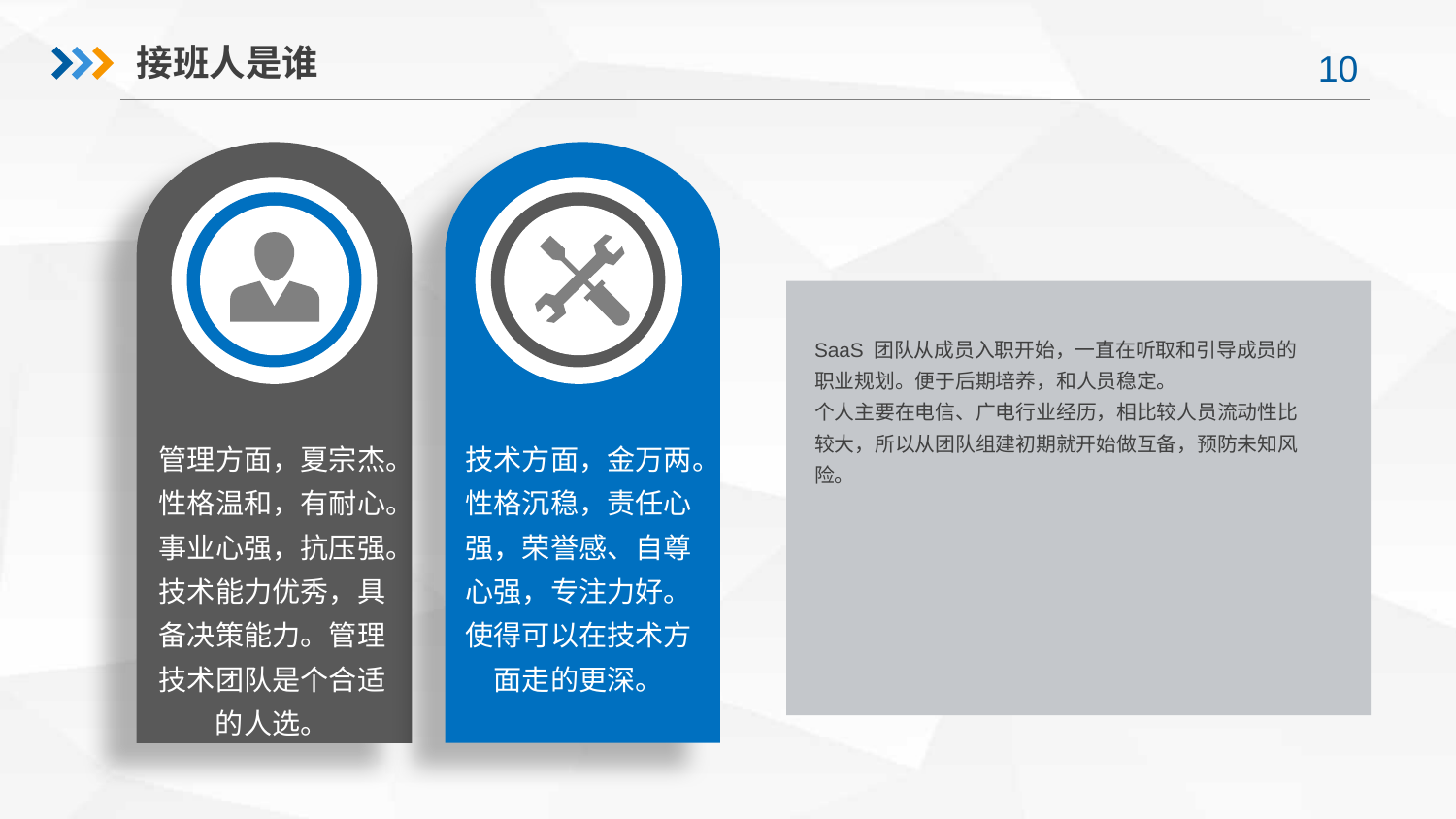

接班人是谁

SaaS 团队从成员入职开始，一直在听取和引导成员的职业规划。便于后期培养，和人员稳定。
个人主要在电信、广电行业经历，相比较人员流动性比较大，所以从团队组建初期就开始做互备，预防未知风险。

管理方面，夏宗杰。性格温和，有耐心。事业心强，抗压强。
技术能力优秀，具备决策能力。管理技术团队是个合适的人选。
技术方面，金万两。
性格沉稳，责任心强，荣誉感、自尊心强，专注力好。使得可以在技术方面走的更深。